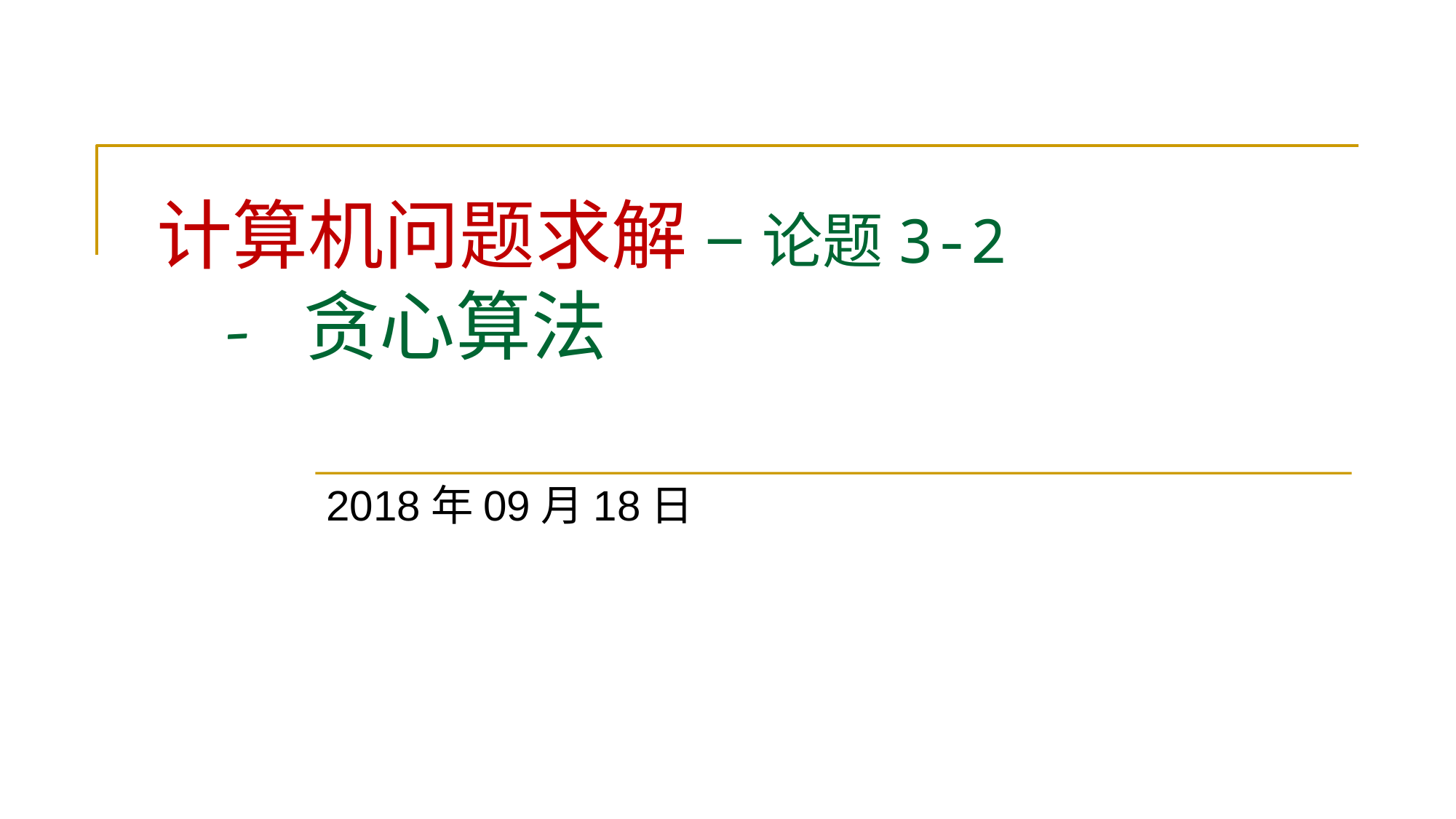

# 计算机问题求解 – 论题3-2 -  贪心算法
2018年09月18日